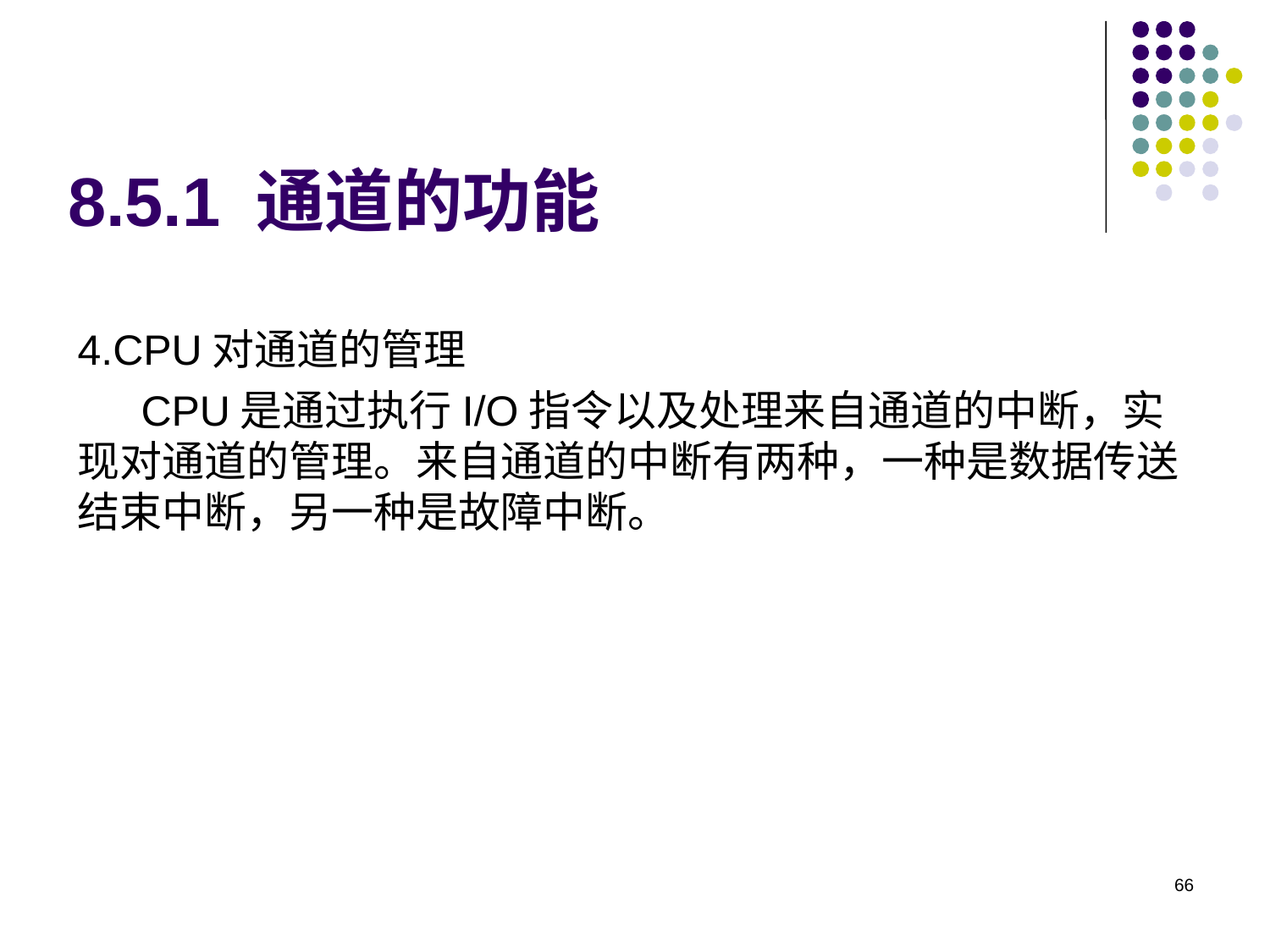

# 8.5.1 通道的功能
4.CPU对通道的管理
CPU是通过执行I/O指令以及处理来自通道的中断，实现对通道的管理。来自通道的中断有两种，一种是数据传送结束中断，另一种是故障中断。
66